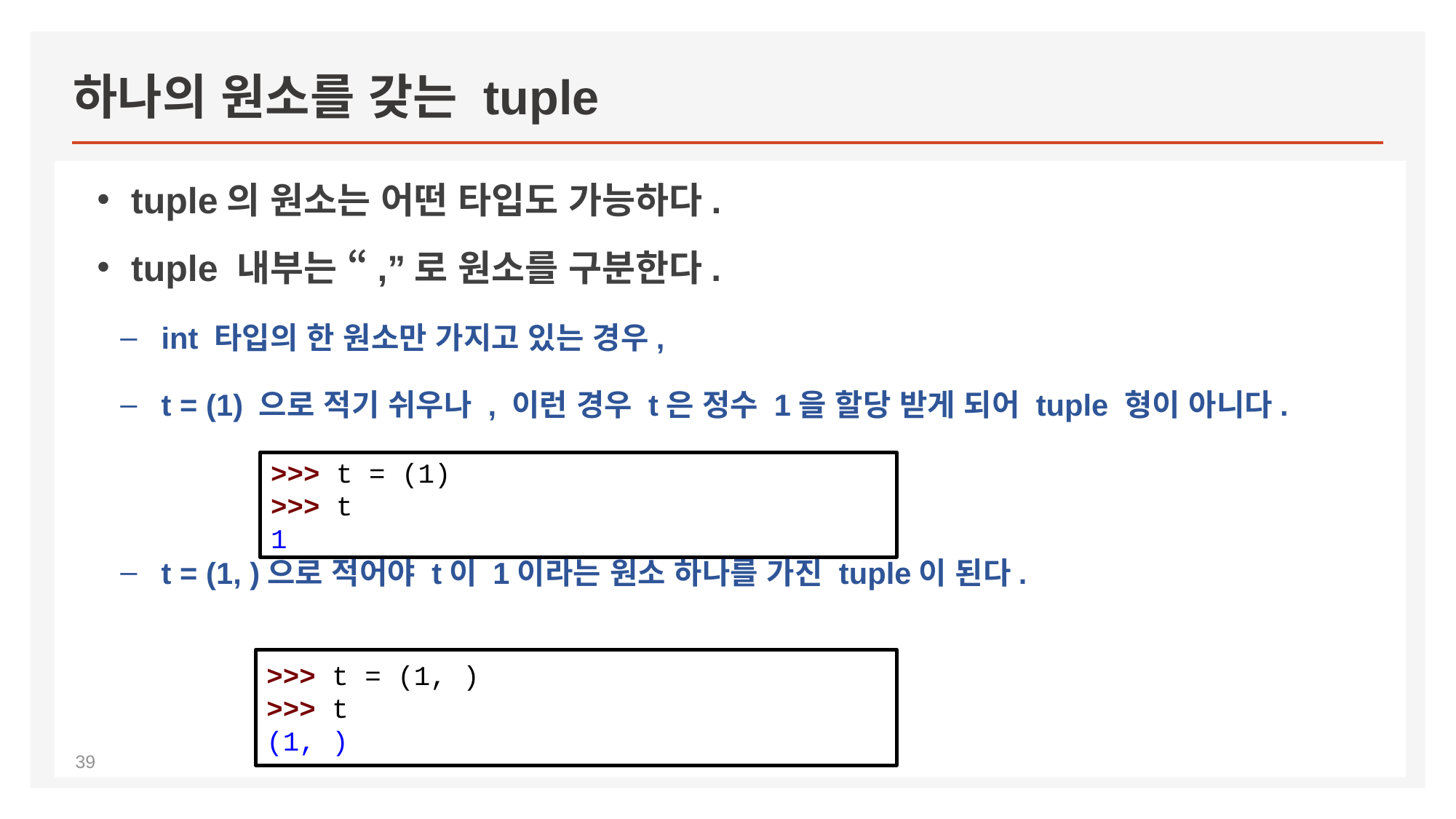

# 하나의 원소를 갖는 tuple
tuple의 원소는 어떤 타입도 가능하다.
tuple 내부는 “,”로 원소를 구분한다.
int 타입의 한 원소만 가지고 있는 경우,
t = (1) 으로 적기 쉬우나 , 이런 경우 t은 정수 1을 할당 받게 되어 tuple 형이 아니다.

t = (1, )으로 적어야 t이 1이라는 원소 하나를 가진 tuple이 된다.

>>> t = (1)
>>> t
1
>>> t = (1, )
>>> t
(1, )
39